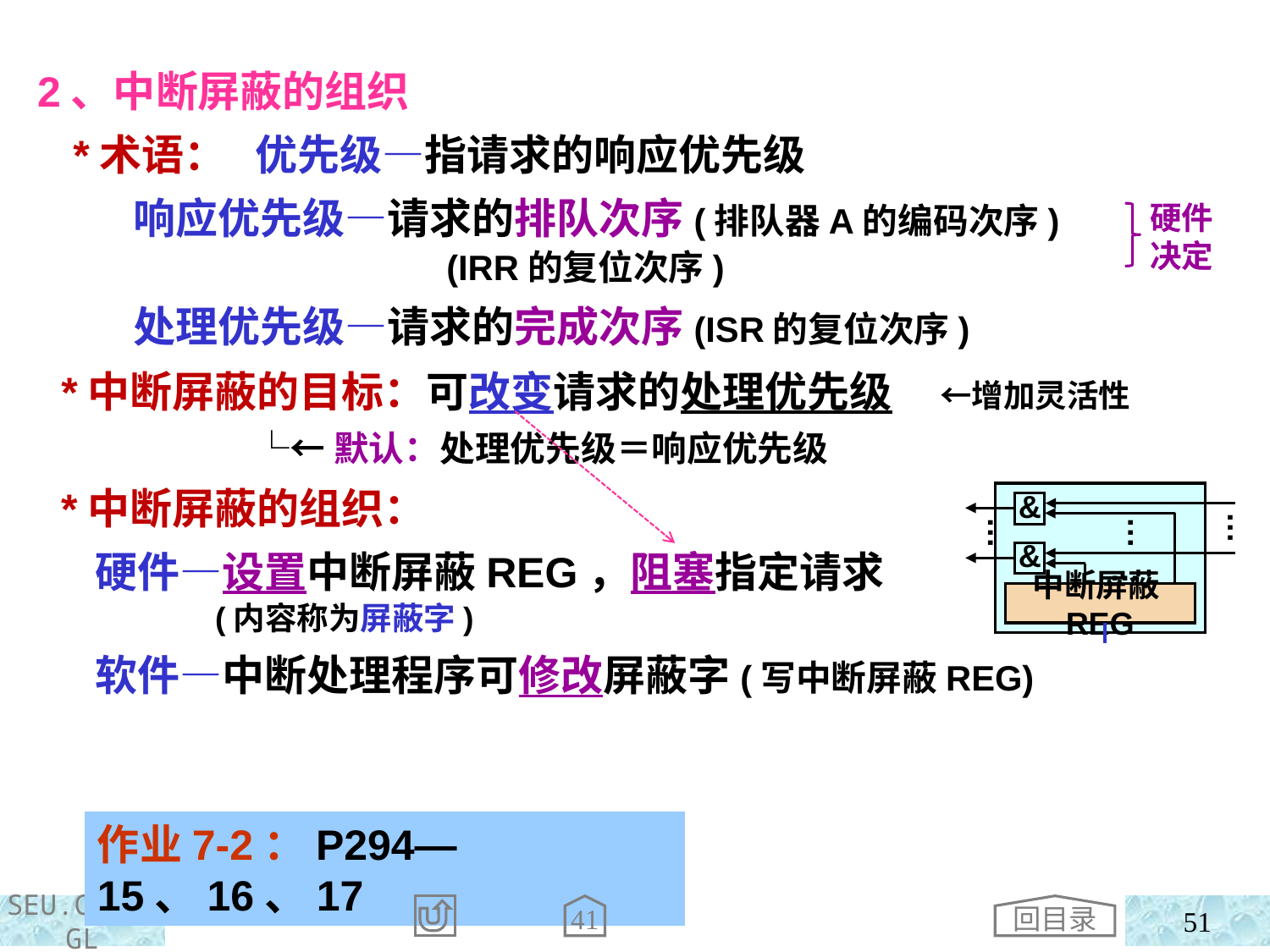

2、中断屏蔽的组织
   *术语：   优先级—指请求的响应优先级
         响应优先级—请求的排队次序(排队器A的编码次序)
                                          (IRR的复位次序)
         处理优先级—请求的完成次序(ISR的复位次序)
硬件决定

  *中断屏蔽的目标：可改变请求的处理优先级     ←增加灵活性
                           └←默认：处理优先级＝响应优先级
  *中断屏蔽的组织：
     硬件—设置中断屏蔽REG，阻塞指定请求
                    (内容称为屏蔽字)
     软件—中断处理程序可修改屏蔽字(写中断屏蔽REG)

&
…
…
…
&
…
中断屏蔽REG
作业7-2：P294— 15、16、17
回目录

41
51